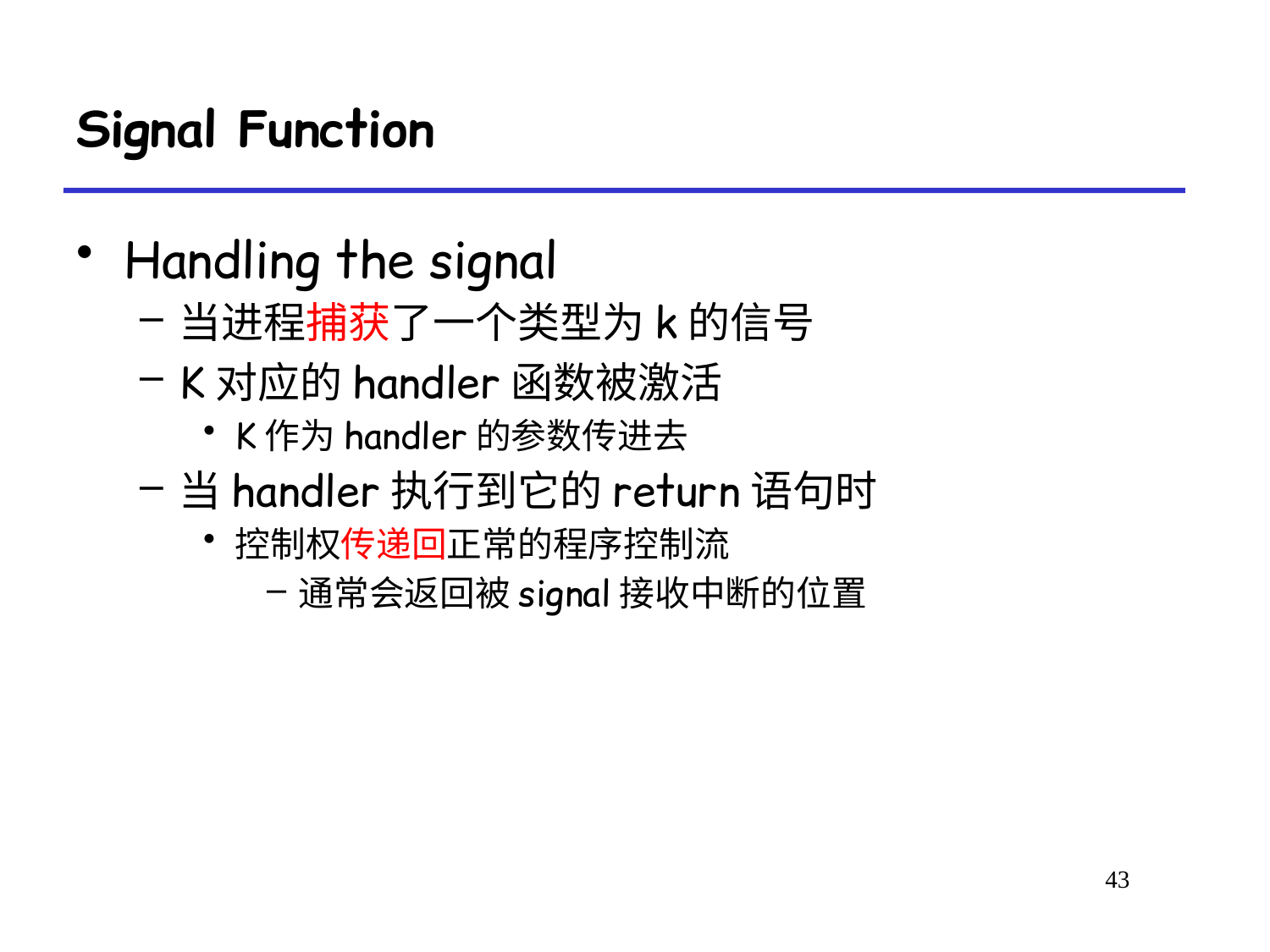

# Signal Function
Handling the signal
当进程捕获了一个类型为k的信号
K对应的handler函数被激活
K作为handler的参数传进去
当handler执行到它的return语句时
控制权传递回正常的程序控制流
通常会返回被signal接收中断的位置
43